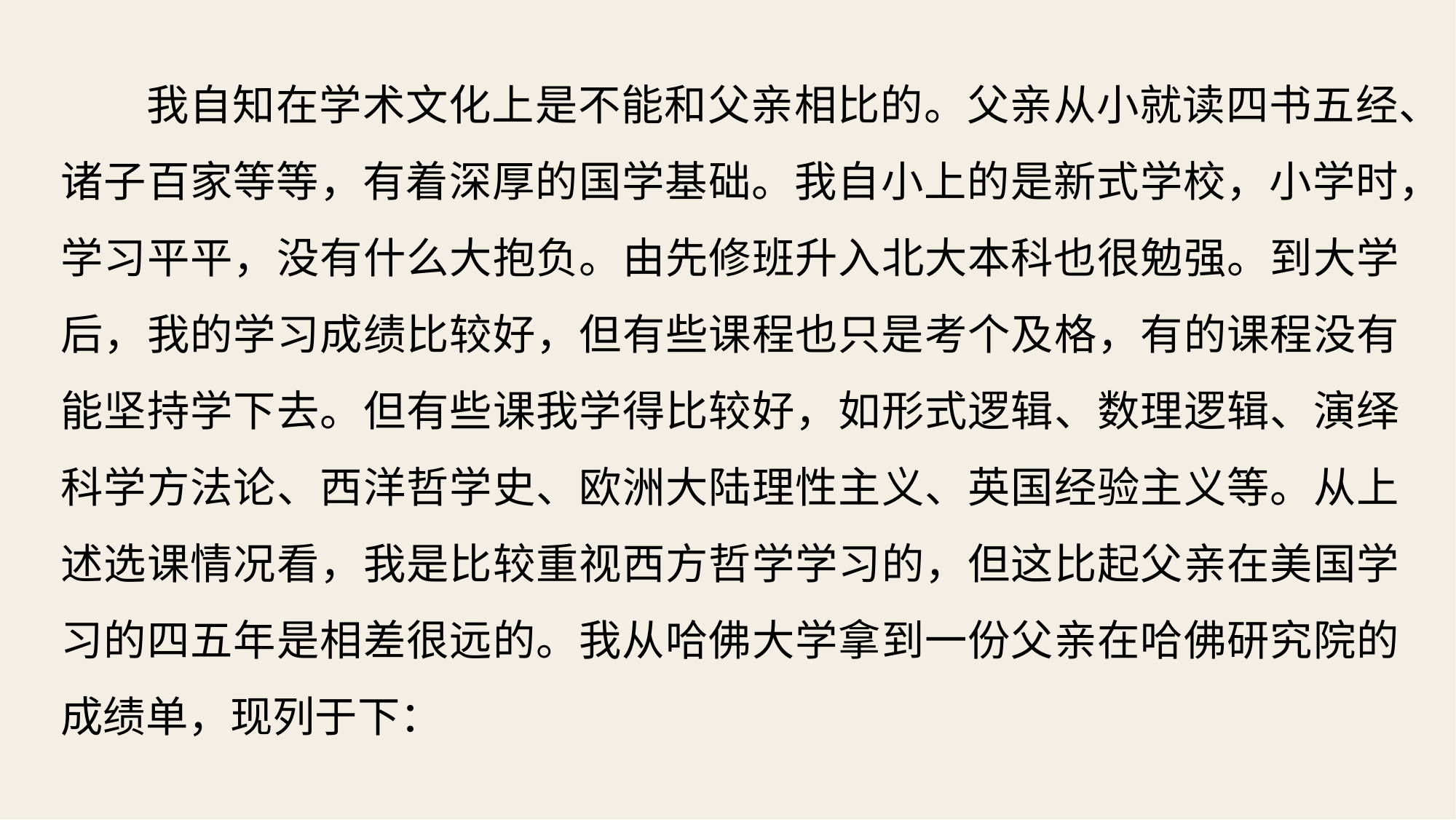

我自知在学术文化上是不能和父亲相比的。父亲从小就读四书五经、诸子百家等等，有着深厚的国学基础。我自小上的是新式学校，小学时，学习平平，没有什么大抱负。由先修班升入北大本科也很勉强。到大学后，我的学习成绩比较好，但有些课程也只是考个及格，有的课程没有能坚持学下去。但有些课我学得比较好，如形式逻辑、数理逻辑、演绎科学方法论、西洋哲学史、欧洲大陆理性主义、英国经验主义等。从上述选课情况看，我是比较重视西方哲学学习的，但这比起父亲在美国学习的四五年是相差很远的。我从哈佛大学拿到一份父亲在哈佛研究院的成绩单，现列于下：